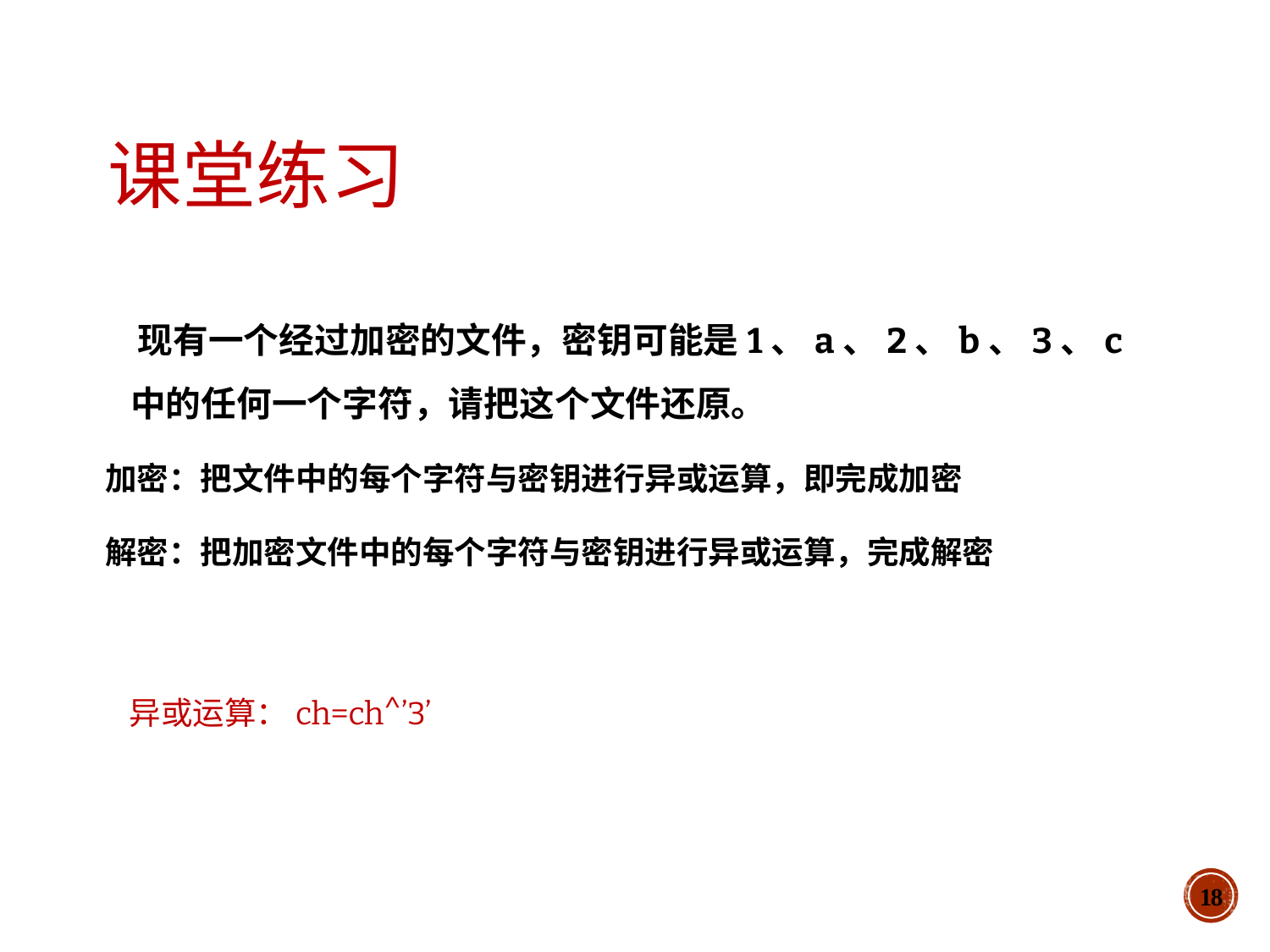

# 课堂练习
   现有一个经过加密的文件，密钥可能是1、a、2、b、3、c中的任何一个字符，请把这个文件还原。
加密：把文件中的每个字符与密钥进行异或运算，即完成加密
解密：把加密文件中的每个字符与密钥进行异或运算，完成解密

  异或运算：ch=ch^’3’
18